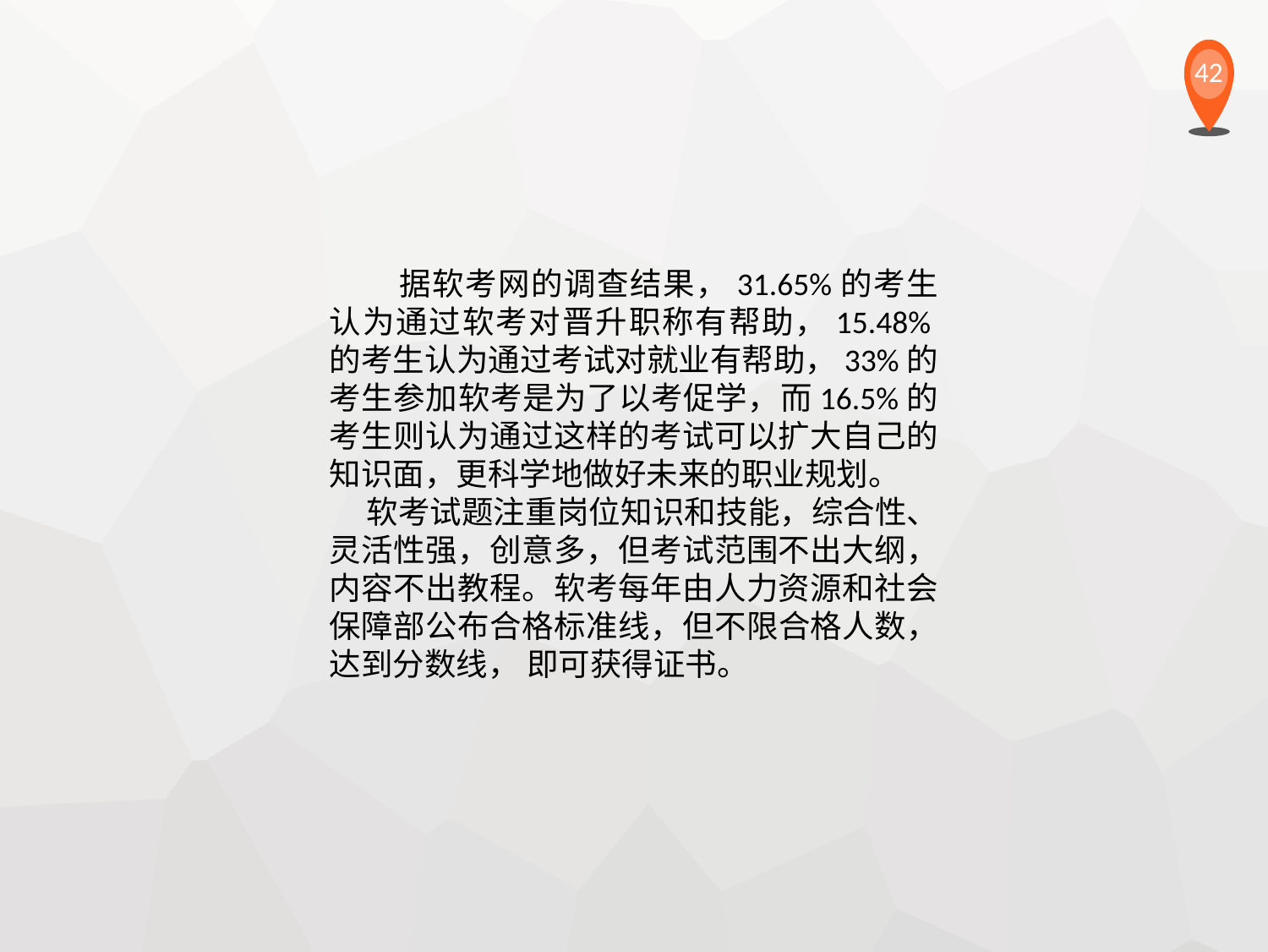

42
　据软考网的调查结果，31.65%的考生认为通过软考对晋升职称有帮助，15.48%的考生认为通过考试对就业有帮助，33%的考生参加软考是为了以考促学，而16.5%的考生则认为通过这样的考试可以扩大自己的知识面，更科学地做好未来的职业规划。
软考试题注重岗位知识和技能，综合性、灵活性强，创意多，但考试范围不出大纲，内容不出教程。软考每年由人力资源和社会保障部公布合格标准线，但不限合格人数，达到分数线， 即可获得证书。